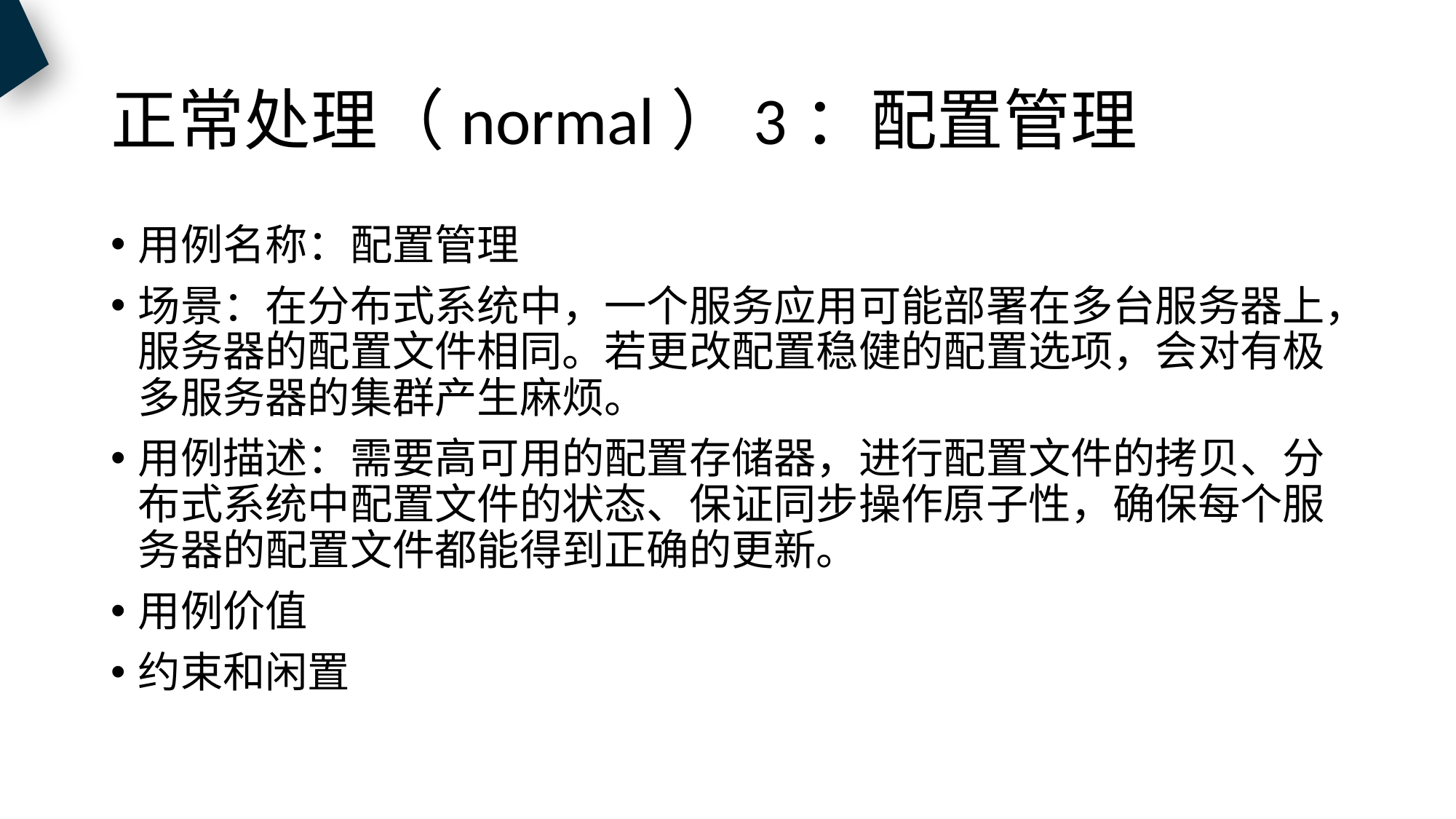

# 正常处理（normal）3：配置管理
用例名称：配置管理
场景：在分布式系统中，一个服务应用可能部署在多台服务器上，服务器的配置文件相同。若更改配置稳健的配置选项，会对有极多服务器的集群产生麻烦。
用例描述：需要高可用的配置存储器，进行配置文件的拷贝、分布式系统中配置文件的状态、保证同步操作原子性，确保每个服务器的配置文件都能得到正确的更新。
用例价值
约束和闲置